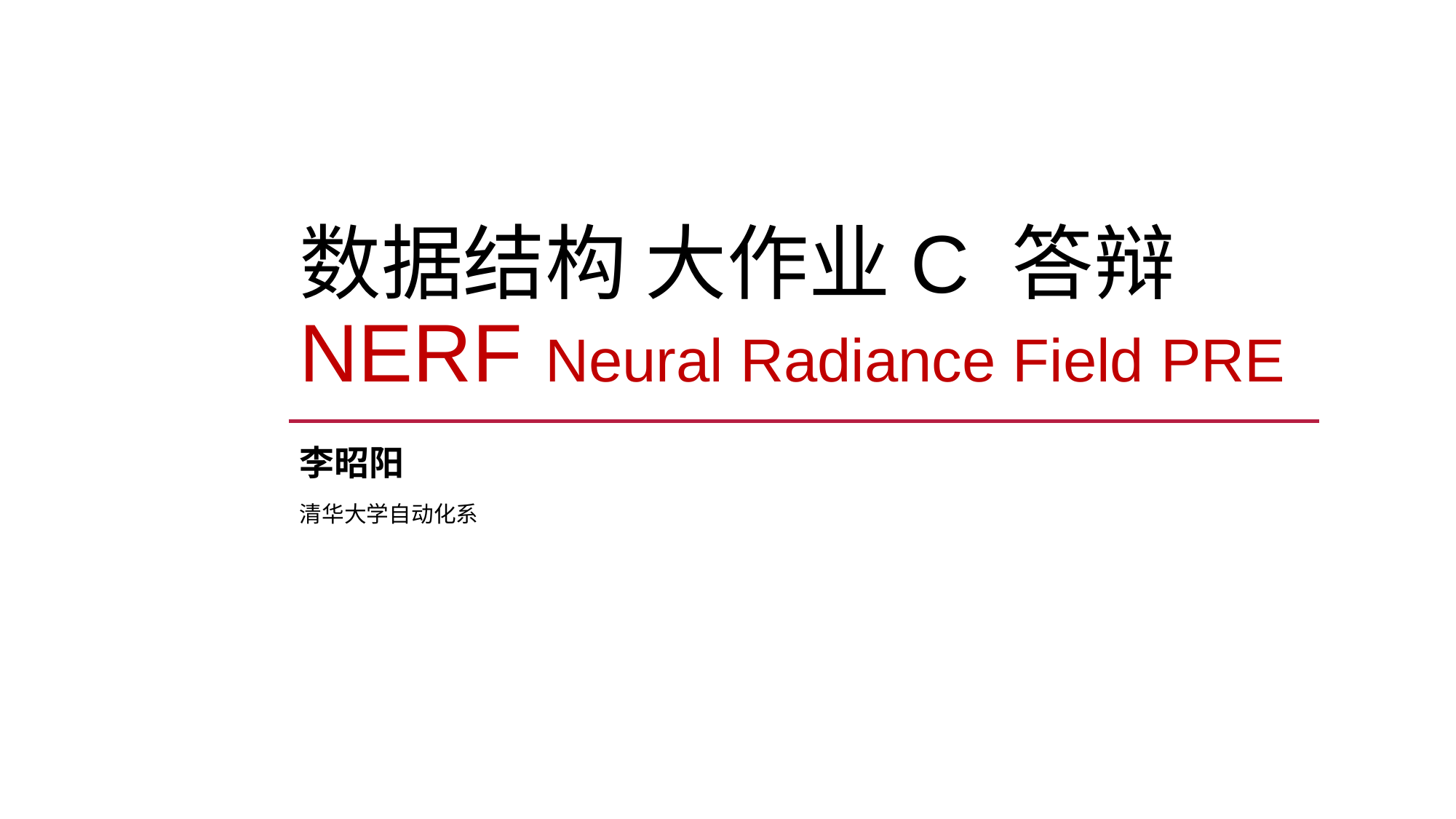

# 数据结构 大作业C 答辩 NeRF Neural Radiance Field PRE
李昭阳
清华大学自动化系